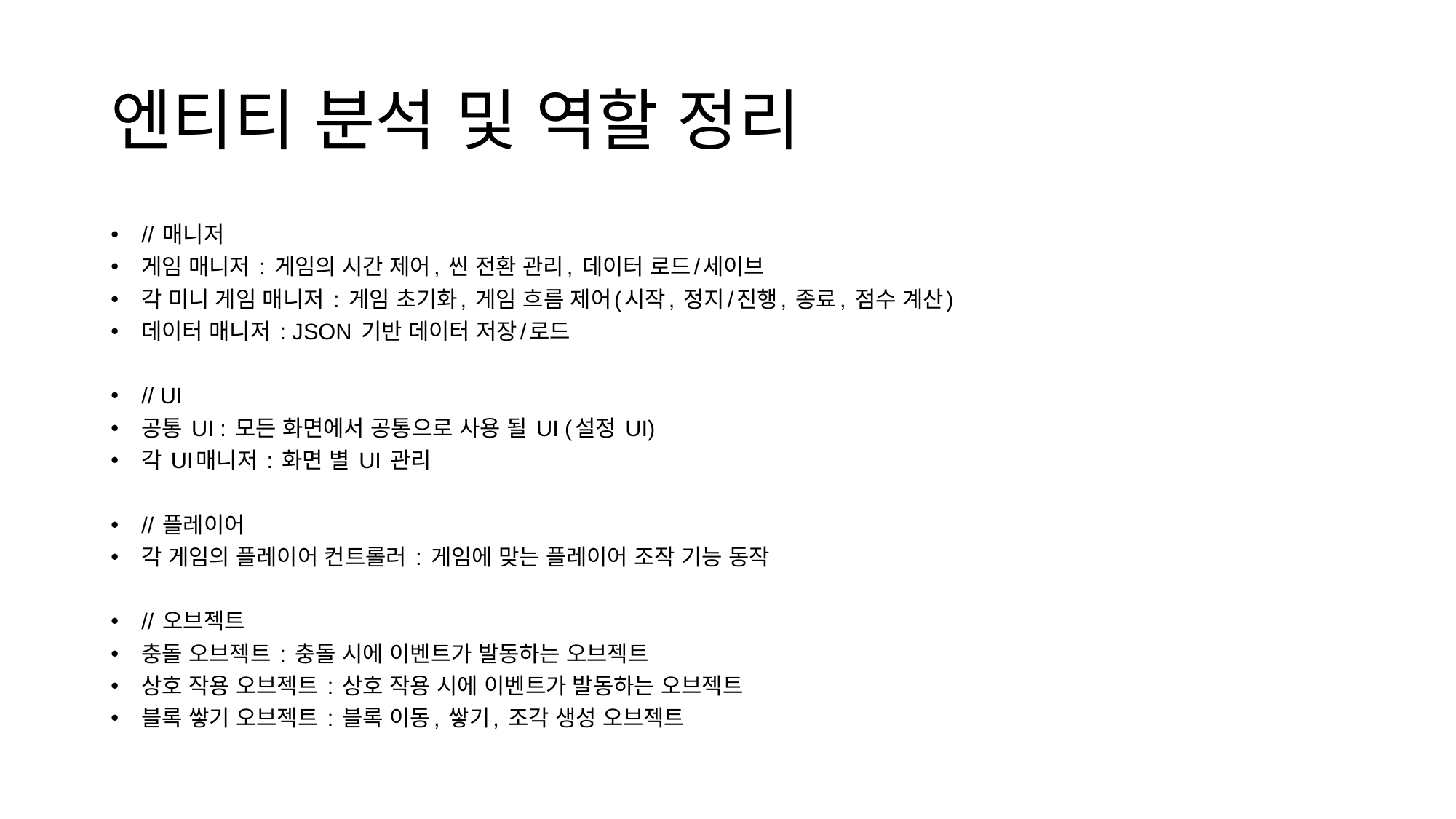

# 엔티티 분석 및 역할 정리
// 매니저
게임 매니저 : 게임의 시간 제어, 씬 전환 관리, 데이터 로드/세이브
각 미니 게임 매니저 : 게임 초기화, 게임 흐름 제어(시작, 정지/진행, 종료, 점수 계산)
데이터 매니저 : JSON 기반 데이터 저장/로드

// UI
공통 UI : 모든 화면에서 공통으로 사용 될 UI (설정 UI)
각 UI매니저 : 화면 별 UI 관리

// 플레이어
각 게임의 플레이어 컨트롤러 : 게임에 맞는 플레이어 조작 기능 동작

// 오브젝트
충돌 오브젝트 : 충돌 시에 이벤트가 발동하는 오브젝트
상호 작용 오브젝트 : 상호 작용 시에 이벤트가 발동하는 오브젝트
블록 쌓기 오브젝트 : 블록 이동, 쌓기, 조각 생성 오브젝트